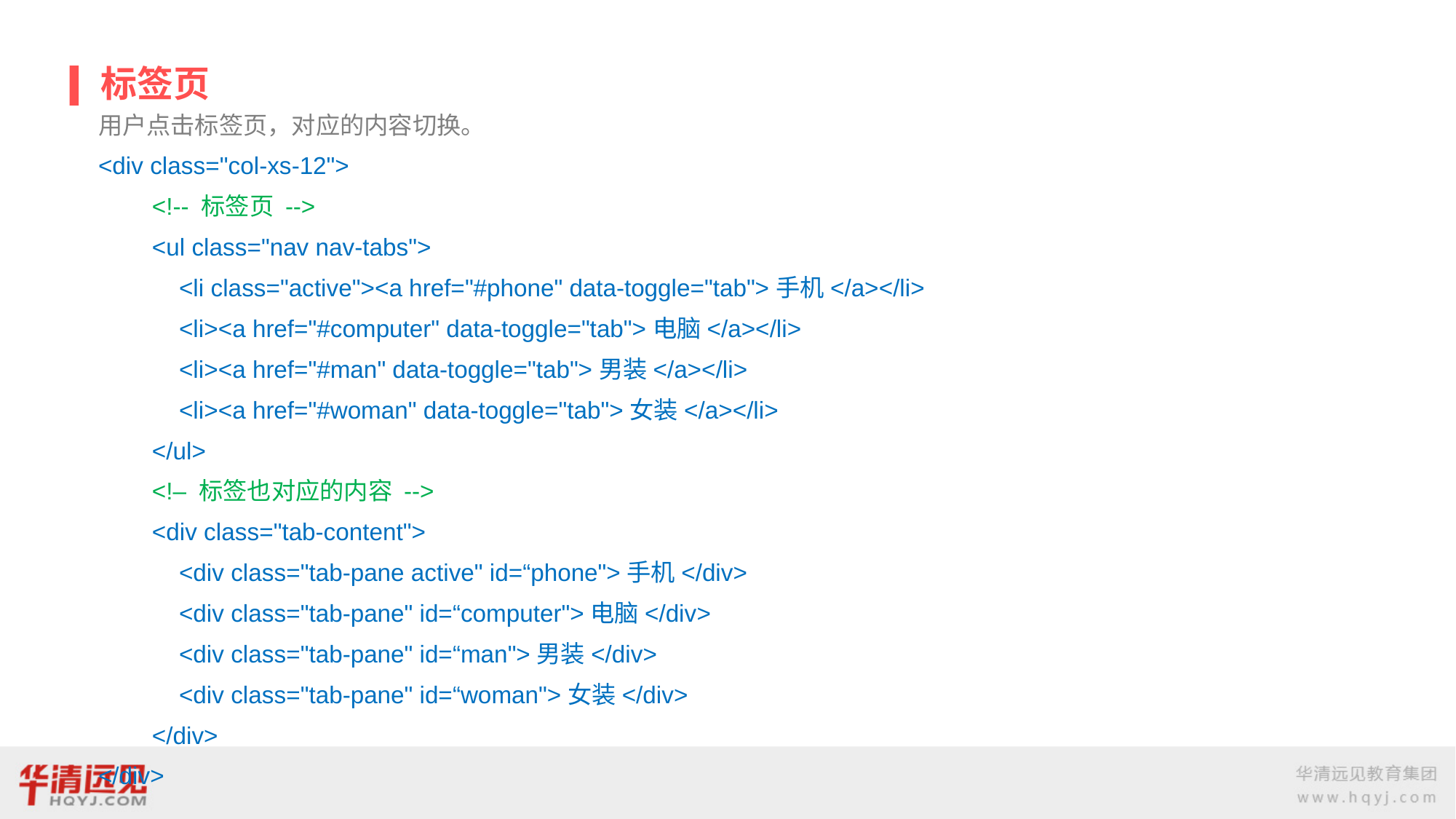

# 标签页
用户点击标签页，对应的内容切换。
<div class="col-xs-12">
        <!-- 标签页 -->
        <ul class="nav nav-tabs">
            <li class="active"><a href="#phone" data-toggle="tab">手机</a></li>
            <li><a href="#computer" data-toggle="tab">电脑</a></li>
            <li><a href="#man" data-toggle="tab">男装</a></li>
            <li><a href="#woman" data-toggle="tab">女装</a></li>
        </ul>
        <!– 标签也对应的内容 -->
        <div class="tab-content">
            <div class="tab-pane active" id=“phone">手机</div>
            <div class="tab-pane" id=“computer">电脑</div>
            <div class="tab-pane" id=“man">男装</div>
            <div class="tab-pane" id=“woman">女装</div>
        </div>
</div>